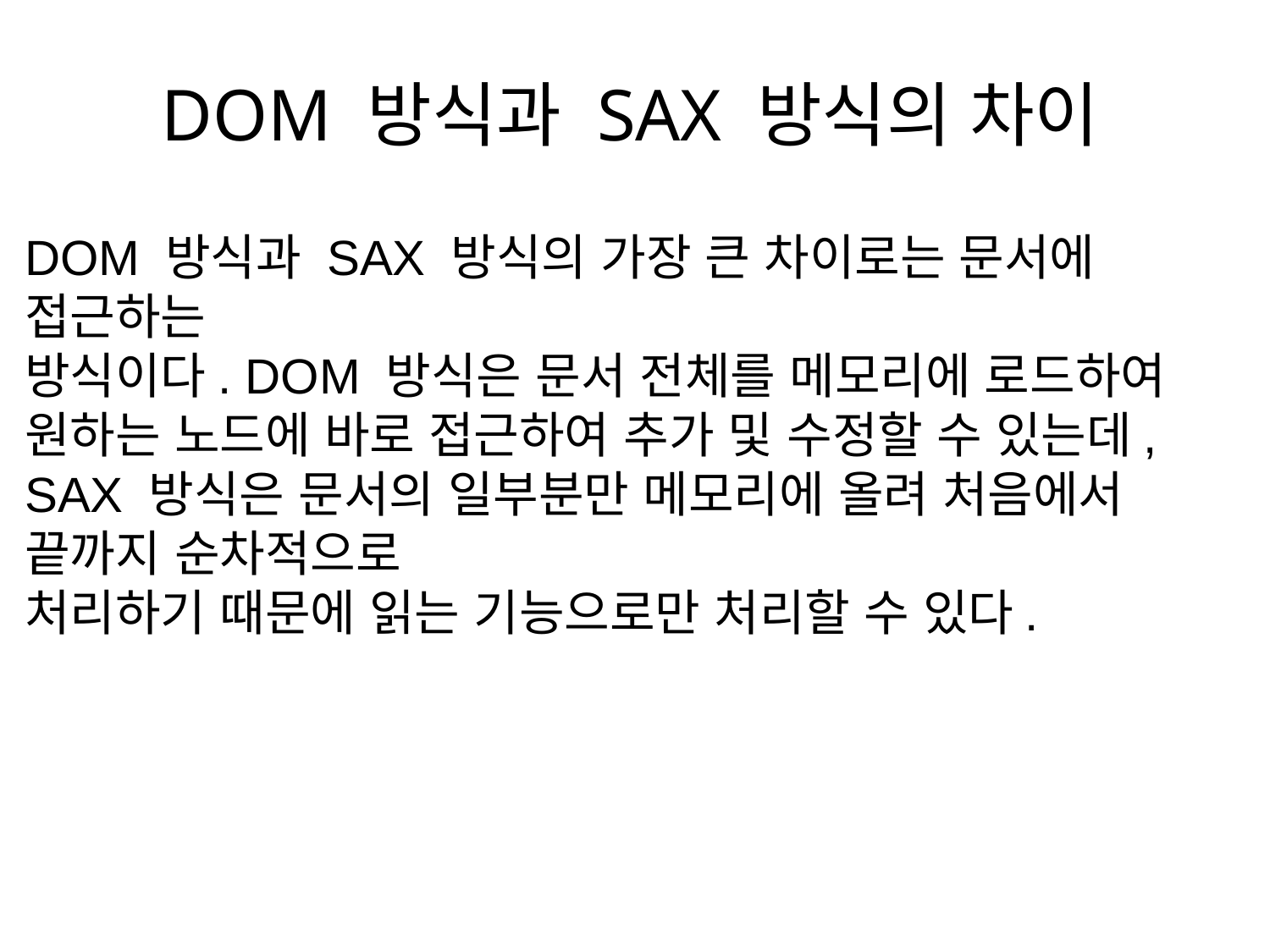

DOM 방식과 SAX 방식의 차이
DOM 방식과 SAX 방식의 가장 큰 차이로는 문서에 접근하는
방식이다. DOM 방식은 문서 전체를 메모리에 로드하여
원하는 노드에 바로 접근하여 추가 및 수정할 수 있는데,
SAX 방식은 문서의 일부분만 메모리에 올려 처음에서 끝까지 순차적으로
처리하기 때문에 읽는 기능으로만 처리할 수 있다.